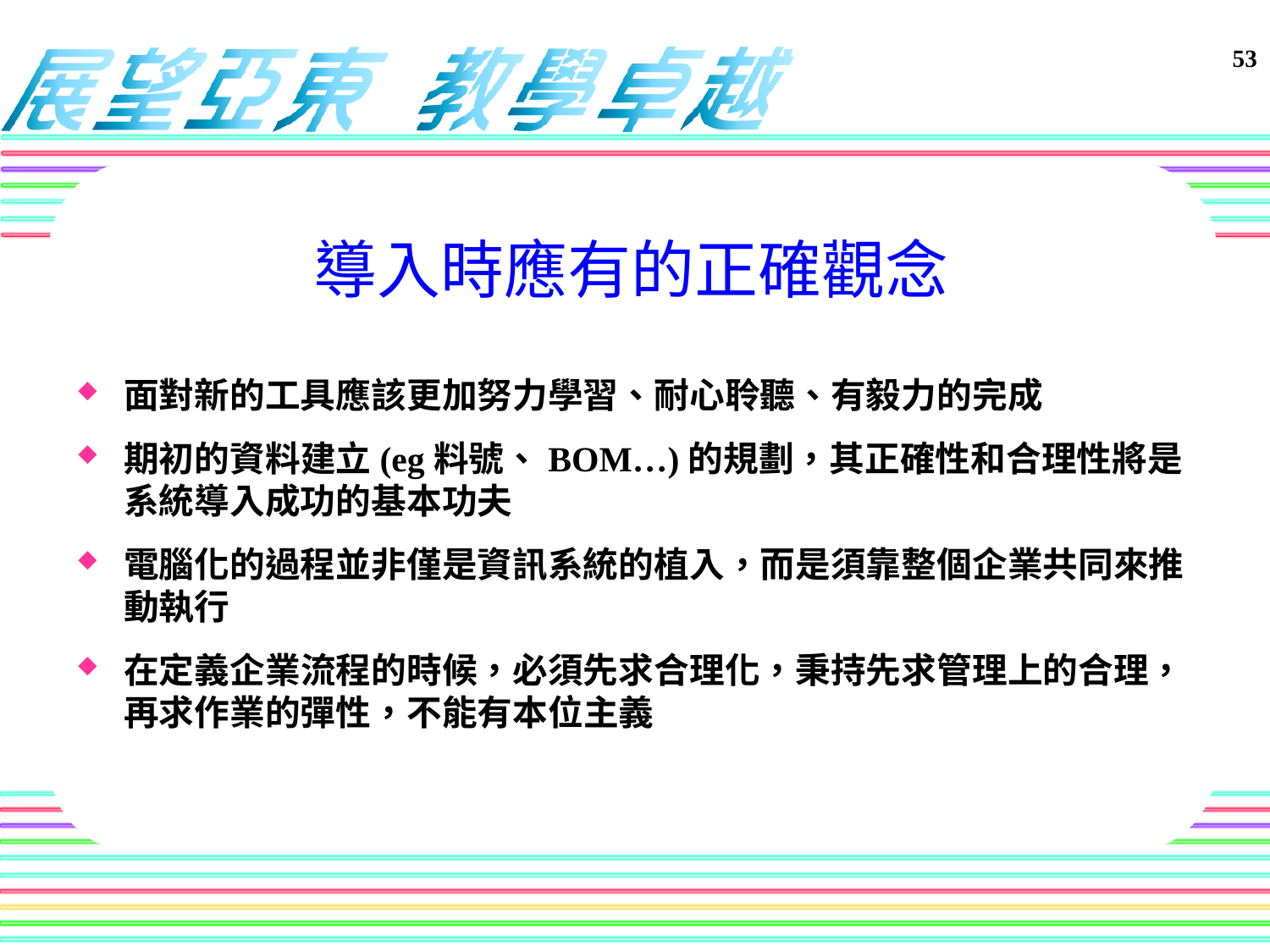

導入時應有的正確觀念
面對新的工具應該更加努力學習、耐心聆聽、有毅力的完成
期初的資料建立(eg料號、BOM…)的規劃，其正確性和合理性將是系統導入成功的基本功夫
電腦化的過程並非僅是資訊系統的植入，而是須靠整個企業共同來推動執行
在定義企業流程的時候，必須先求合理化，秉持先求管理上的合理，再求作業的彈性，不能有本位主義